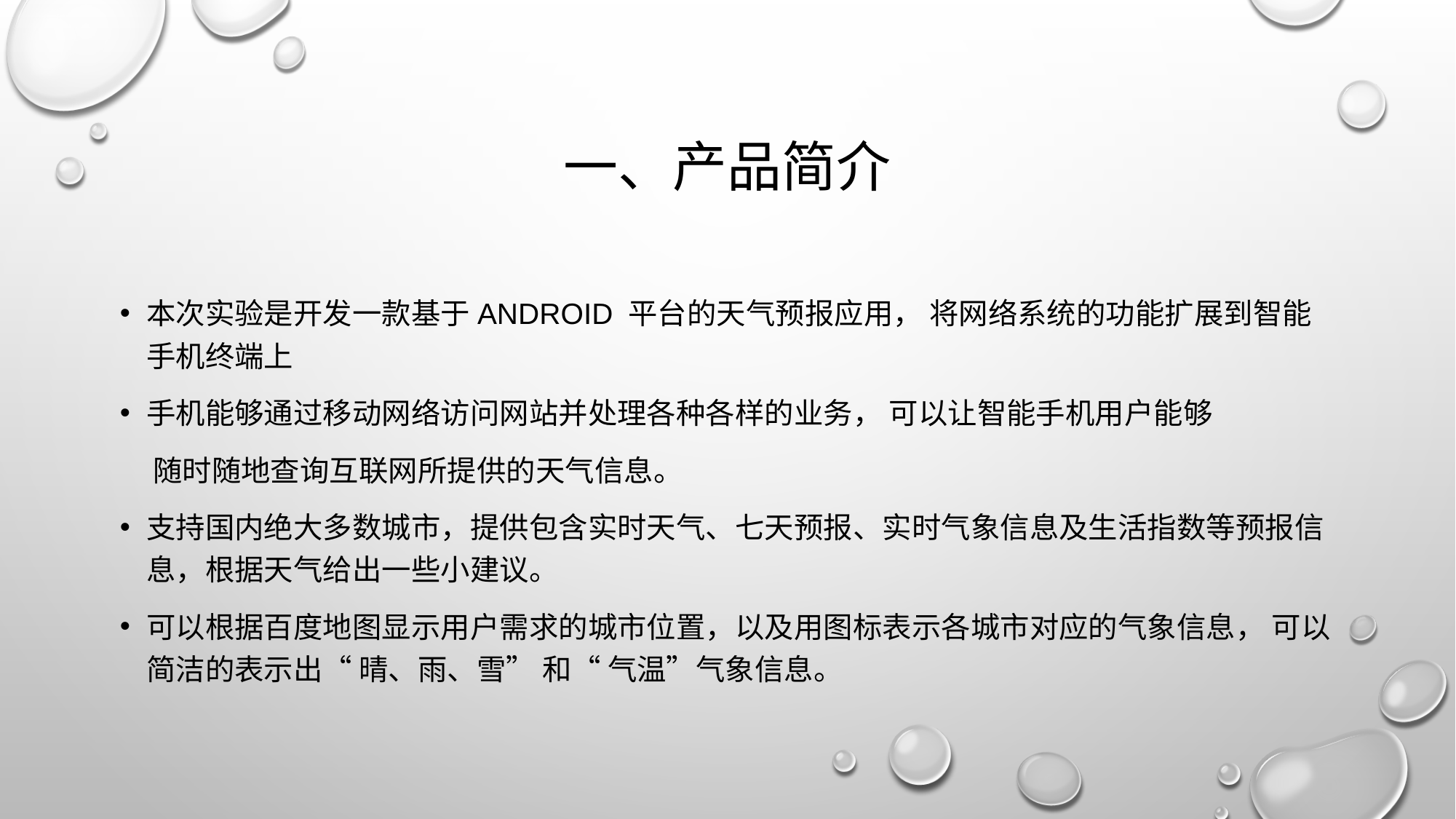

# 一、产品简介
本次实验是开发一款基于Android 平台的天气预报应用， 将网络系统的功能扩展到智能手机终端上
手机能够通过移动网络访问网站并处理各种各样的业务， 可以让智能手机用户能够
    随时随地查询互联网所提供的天气信息。
支持国内绝大多数城市，提供包含实时天气、七天预报、实时气象信息及生活指数等预报信息，根据天气给出一些小建议。
可以根据百度地图显示用户需求的城市位置，以及用图标表示各城市对应的气象信息， 可以简洁的表示出“ 晴、雨、雪” 和“ 气温”气象信息。